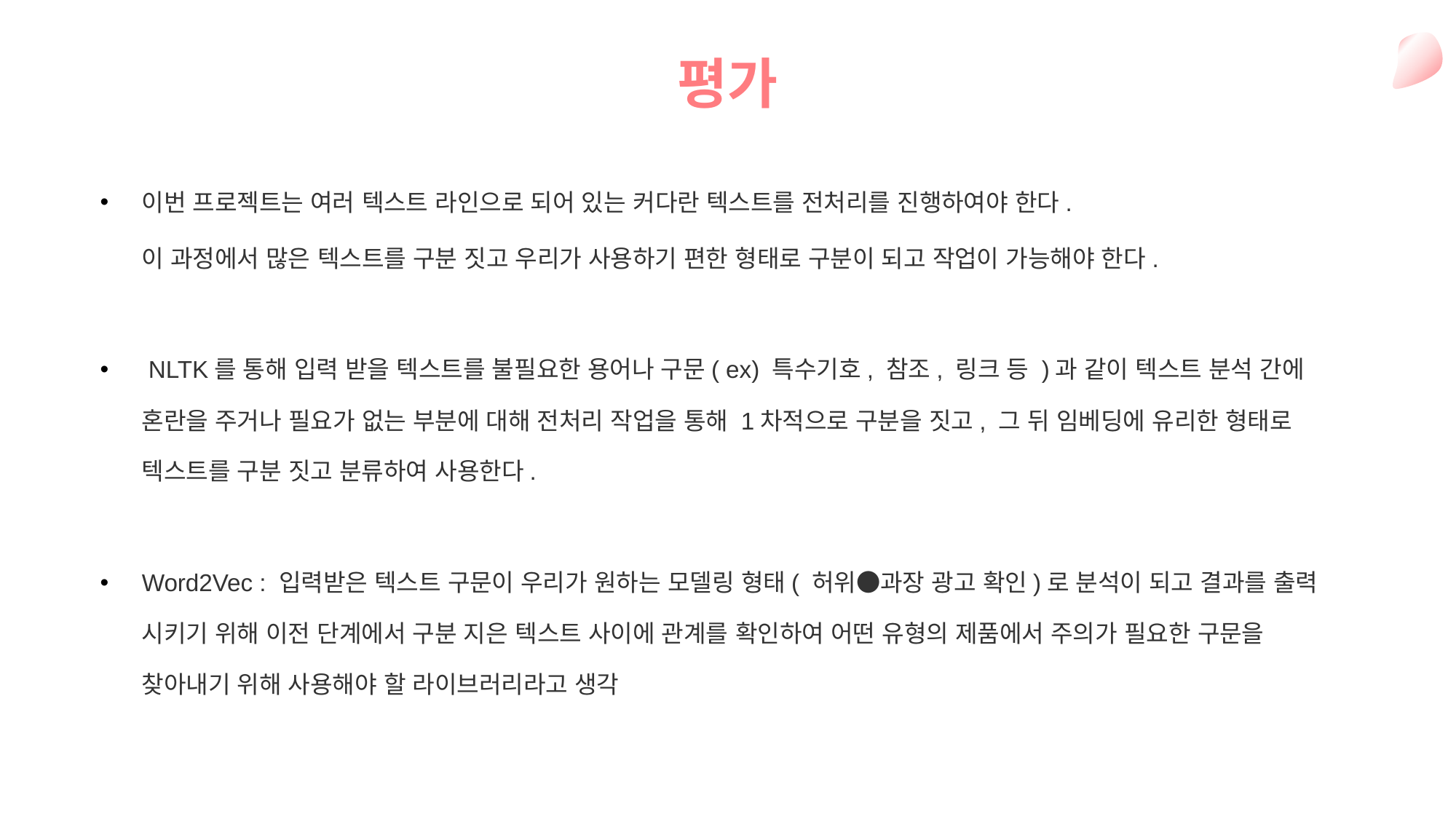

평가
이번 프로젝트는 여러 텍스트 라인으로 되어 있는 커다란 텍스트를 전처리를 진행하여야 한다.
	이 과정에서 많은 텍스트를 구분 짓고 우리가 사용하기 편한 형태로 구분이 되고 작업이 가능해야 한다.

 NLTK를 통해 입력 받을 텍스트를 불필요한 용어나 구문( ex) 특수기호, 참조, 링크 등 )과 같이 텍스트 분석 간에 혼란을 주거나 필요가 없는 부분에 대해 전처리 작업을 통해 1차적으로 구분을 짓고, 그 뒤 임베딩에 유리한 형태로 텍스트를 구분 짓고 분류하여 사용한다.

Word2Vec : 입력받은 텍스트 구문이 우리가 원하는 모델링 형태( 허위●과장 광고 확인)로 분석이 되고 결과를 출력 시키기 위해 이전 단계에서 구분 지은 텍스트 사이에 관계를 확인하여 어떤 유형의 제품에서 주의가 필요한 구문을 찾아내기 위해 사용해야 할 라이브러리라고 생각